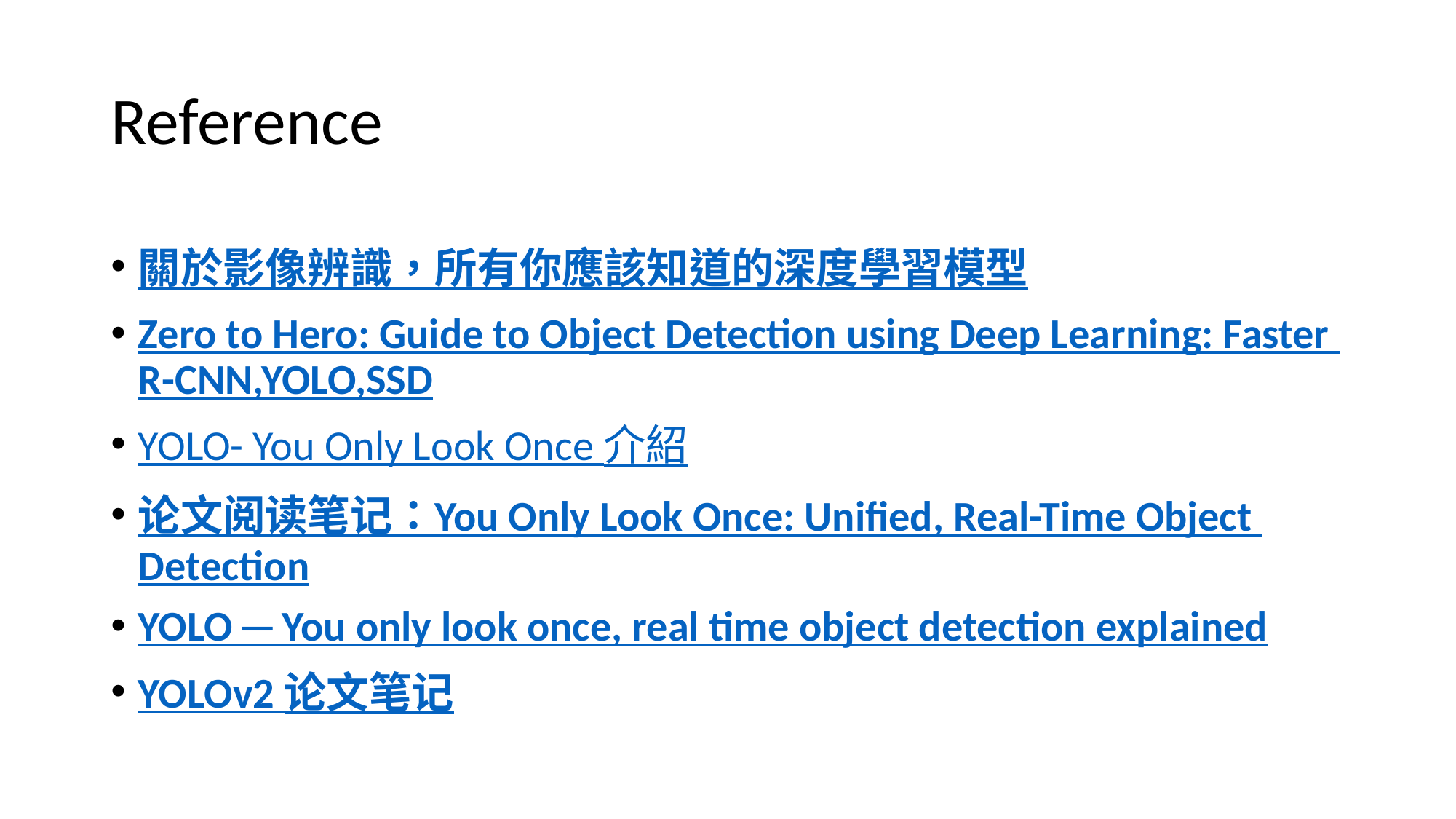

# Reference
關於影像辨識，所有你應該知道的深度學習模型
Zero to Hero: Guide to Object Detection using Deep Learning: Faster R-CNN,YOLO,SSD
YOLO- You Only Look Once 介紹
论文阅读笔记：You Only Look Once: Unified, Real-Time Object Detection
YOLO — You only look once, real time object detection explained
YOLOv2 论文笔记